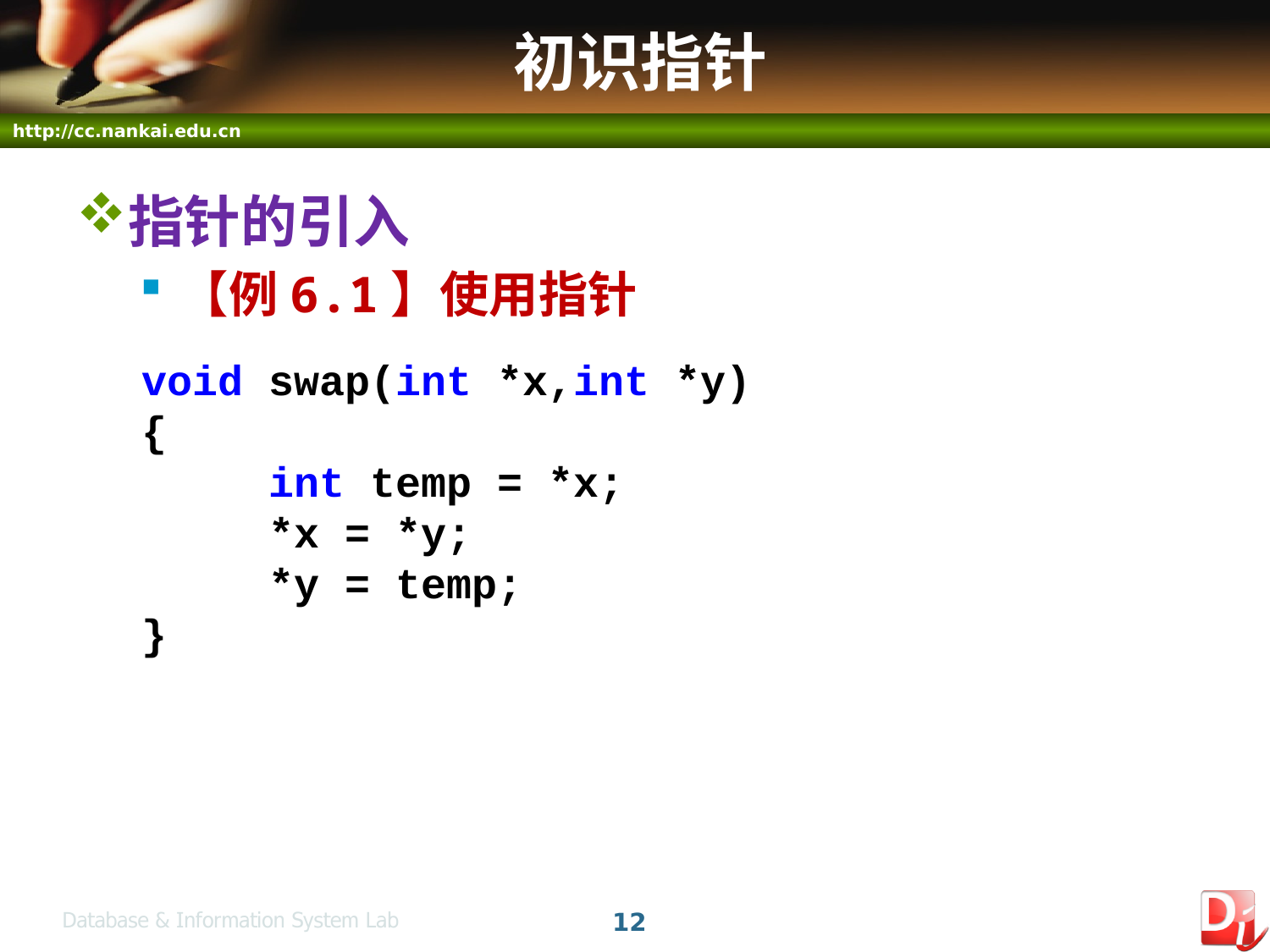

# 初识指针
指针的引入
【例6.1】使用指针

void swap(int *x,int *y)
{
	int temp = *x;
	*x = *y;
	*y = temp;
}
12
Database & Information System Lab